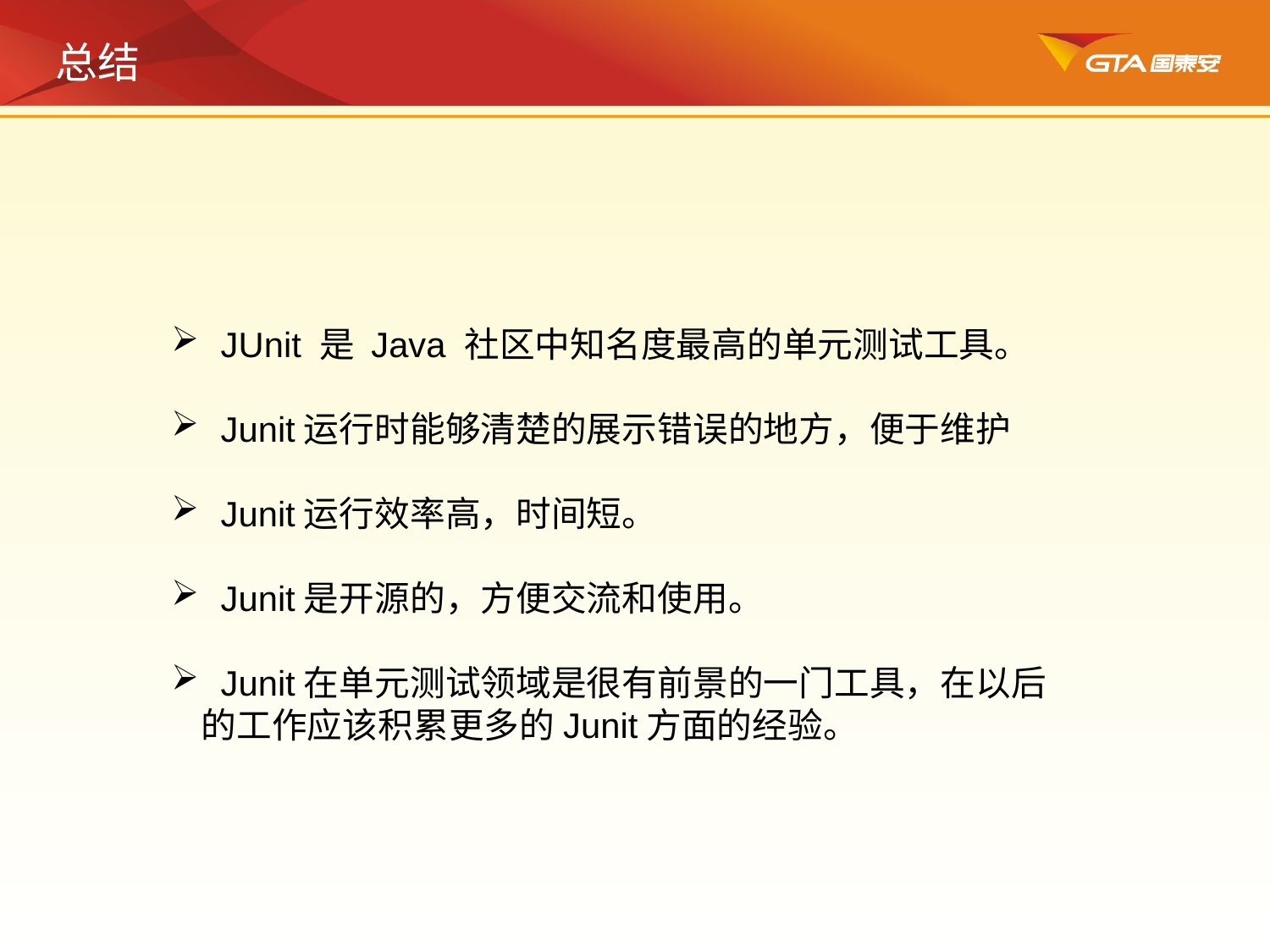

总结

  JUnit 是 Java 社区中知名度最高的单元测试工具。

  Junit运行时能够清楚的展示错误的地方，便于维护

  Junit运行效率高，时间短。

  Junit是开源的，方便交流和使用。

  Junit在单元测试领域是很有前景的一门工具，在以后的工作应该积累更多的Junit方面的经验。